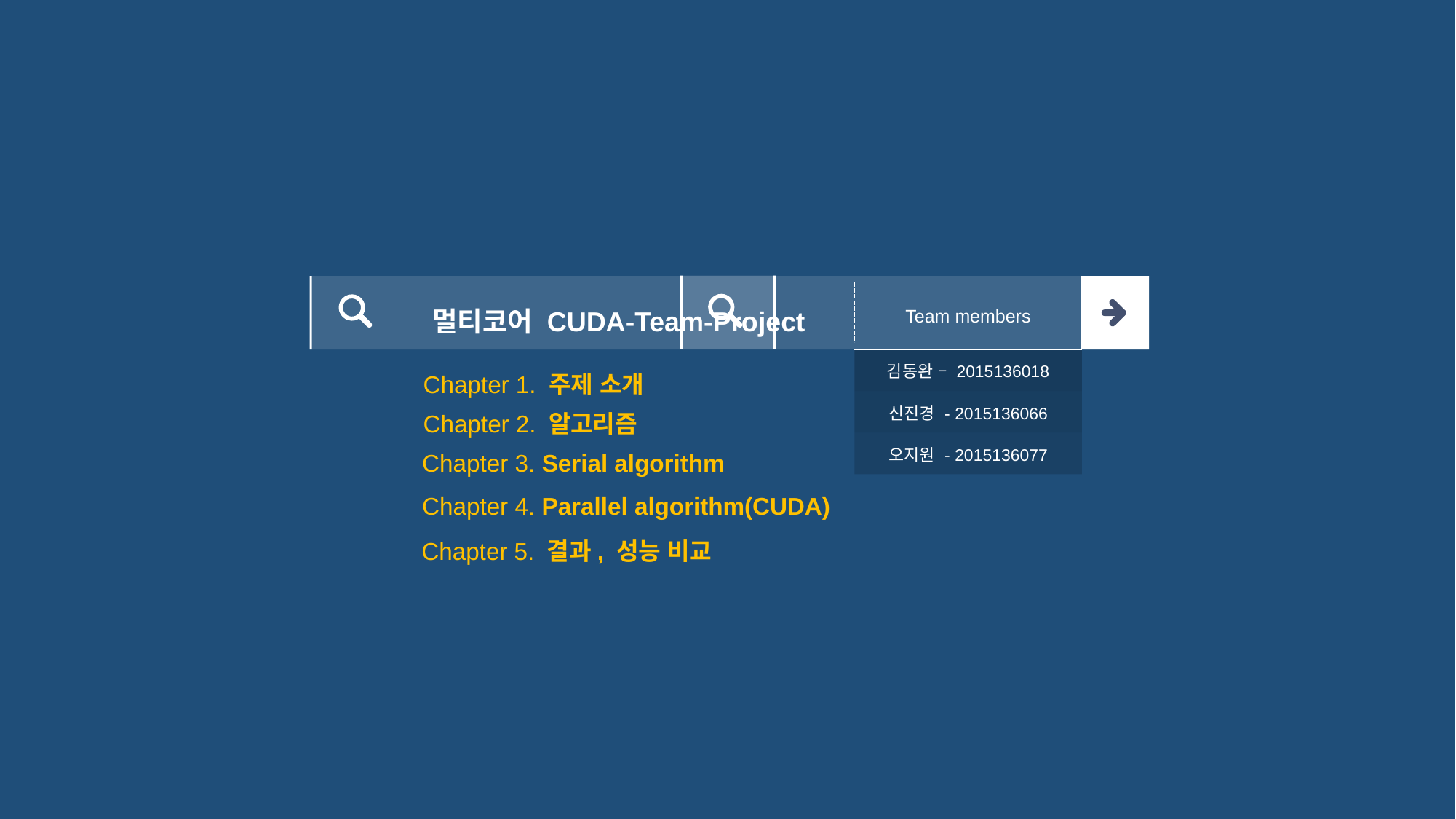

멀티코어 CUDA-Team-Project
Team members
Chapter 1. 주제 소개
| 김동완 – 2015136018 |
| --- |
| 신진경 - 2015136066 |
| 오지원 - 2015136077 |
Chapter 2. 알고리즘
Chapter 3. Serial algorithm
Chapter 4. Parallel algorithm(CUDA)

Chapter 5. 결과, 성능 비교